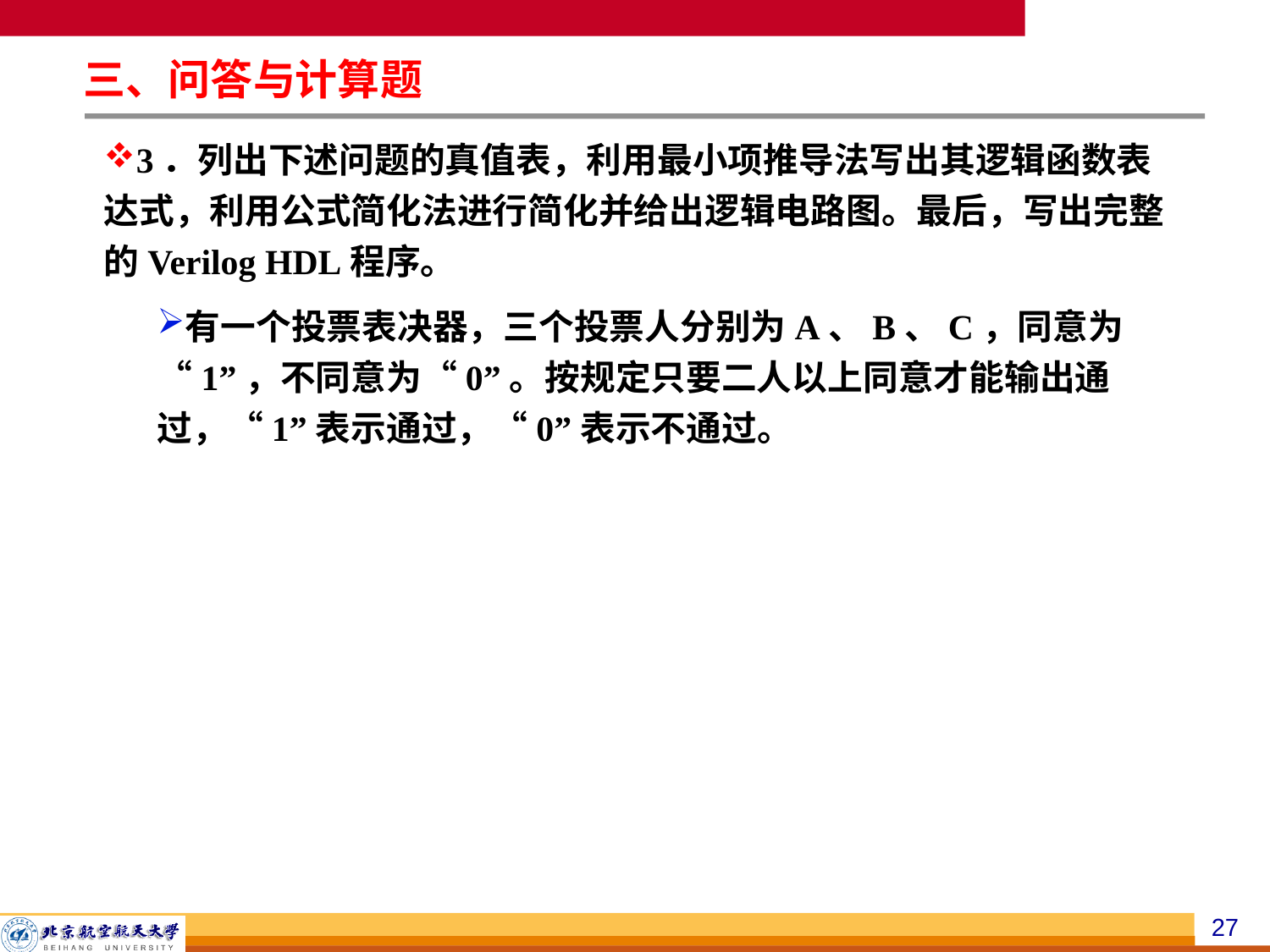

三、问答与计算题
3．列出下述问题的真值表，利用最小项推导法写出其逻辑函数表达式，利用公式简化法进行简化并给出逻辑电路图。最后，写出完整的Verilog HDL程序。
有一个投票表决器，三个投票人分别为A、B、C，同意为“1”，不同意为“0”。按规定只要二人以上同意才能输出通过，“1”表示通过，“0”表示不通过。